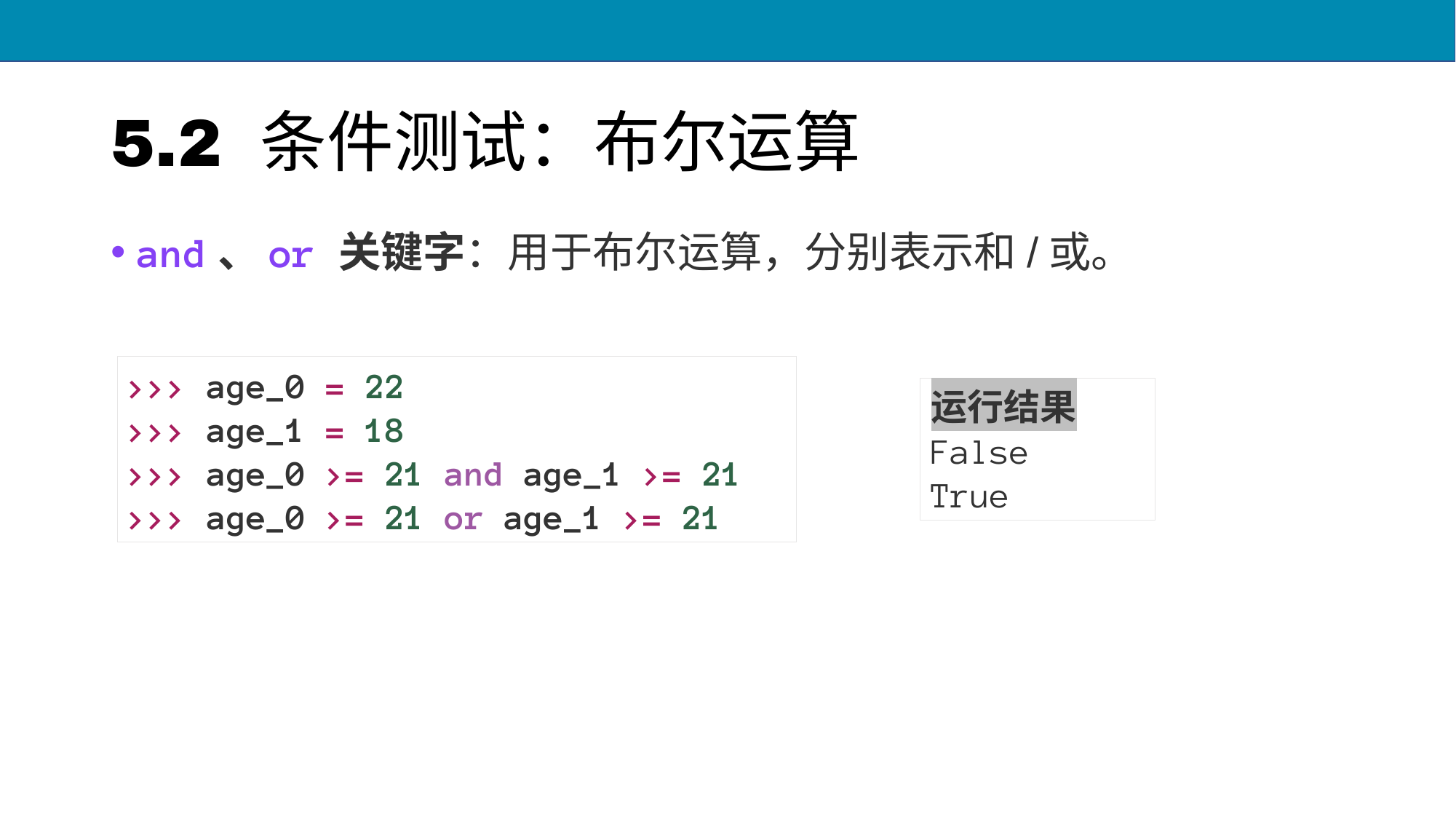

# 5.2 条件测试：布尔运算
and、or 关键字：用于布尔运算，分别表示和/或。

>>> age_0 = 22
>>> age_1 = 18
>>> age_0 >= 21 and age_1 >= 21
>>> age_0 >= 21 or age_1 >= 21
运行结果
False
True